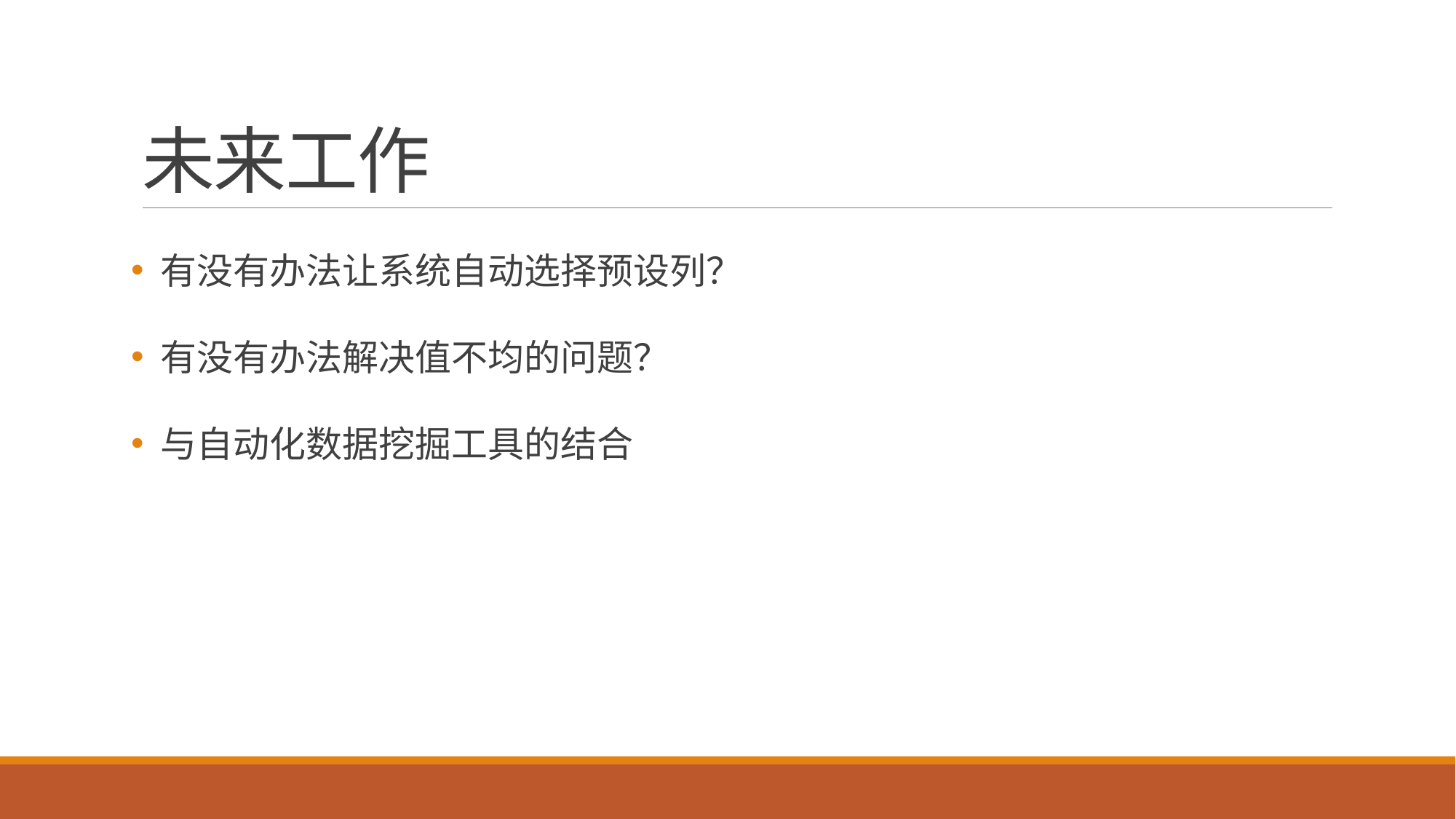

# 未来工作
 有没有办法让系统自动选择预设列？
 有没有办法解决值不均的问题？
 与自动化数据挖掘工具的结合